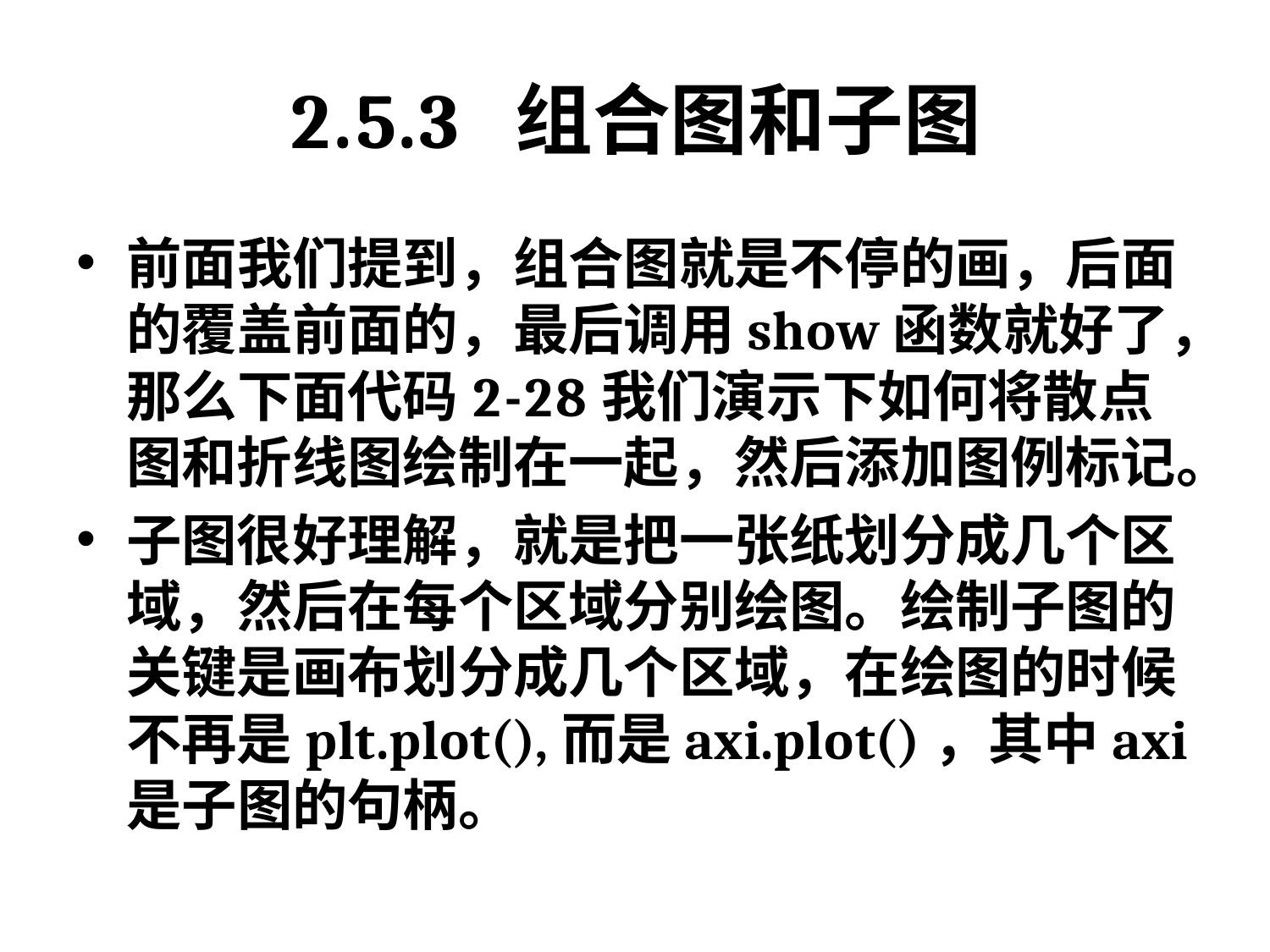

# 2.5.3  组合图和子图
前面我们提到，组合图就是不停的画，后面的覆盖前面的，最后调用show函数就好了，那么下面代码2-28我们演示下如何将散点图和折线图绘制在一起，然后添加图例标记。
子图很好理解，就是把一张纸划分成几个区域，然后在每个区域分别绘图。绘制子图的关键是画布划分成几个区域，在绘图的时候不再是plt.plot(),而是axi.plot()，其中axi是子图的句柄。